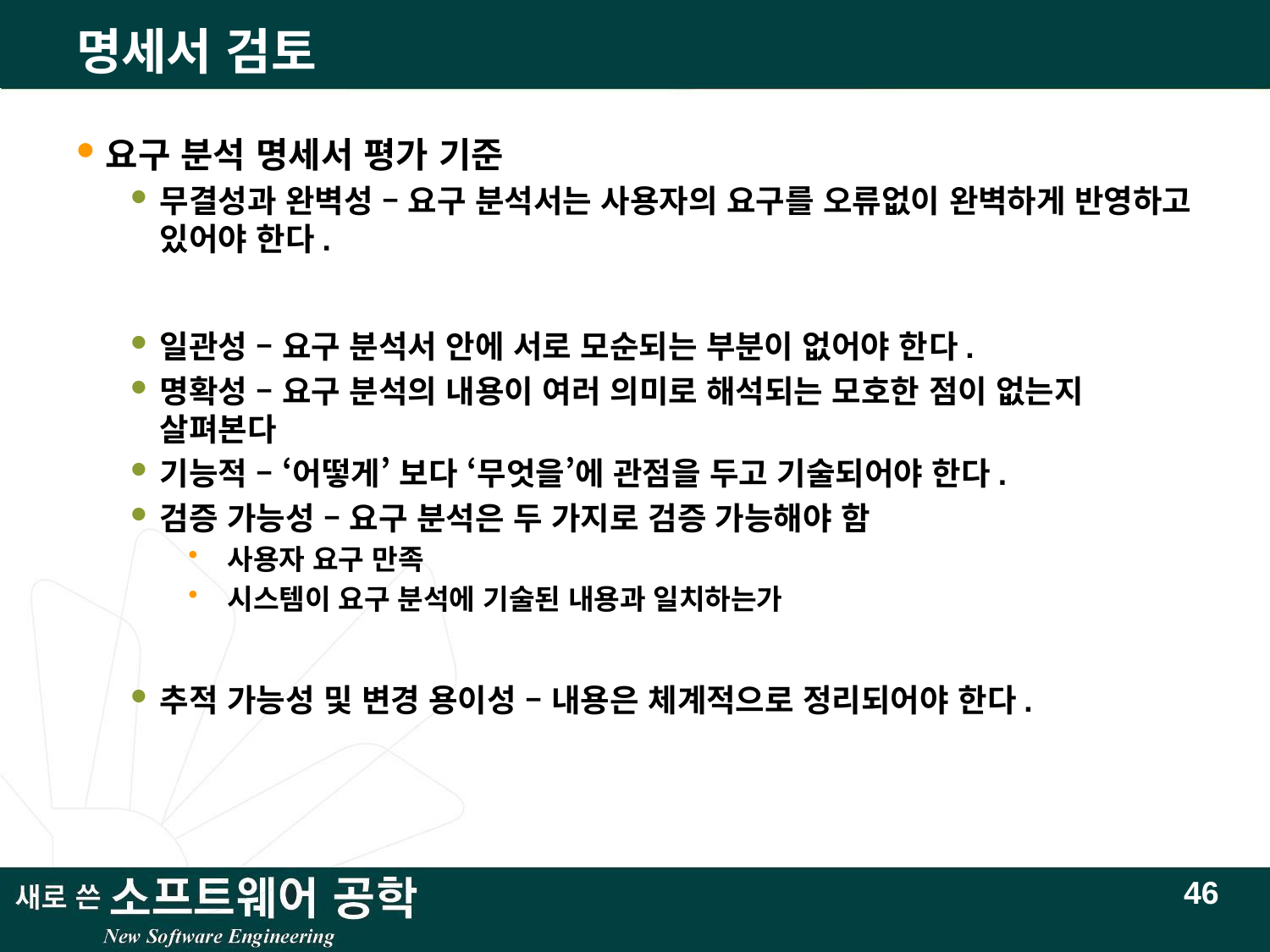

# 명세서 검토
요구 분석 명세서 평가 기준
무결성과 완벽성 – 요구 분석서는 사용자의 요구를 오류없이 완벽하게 반영하고 있어야 한다.

일관성 – 요구 분석서 안에 서로 모순되는 부분이 없어야 한다.
명확성 – 요구 분석의 내용이 여러 의미로 해석되는 모호한 점이 없는지 살펴본다
기능적 – ‘어떻게’ 보다 ‘무엇을’에 관점을 두고 기술되어야 한다.
검증 가능성 – 요구 분석은 두 가지로 검증 가능해야 함
 사용자 요구 만족
 시스템이 요구 분석에 기술된 내용과 일치하는가

추적 가능성 및 변경 용이성 – 내용은 체계적으로 정리되어야 한다.
46